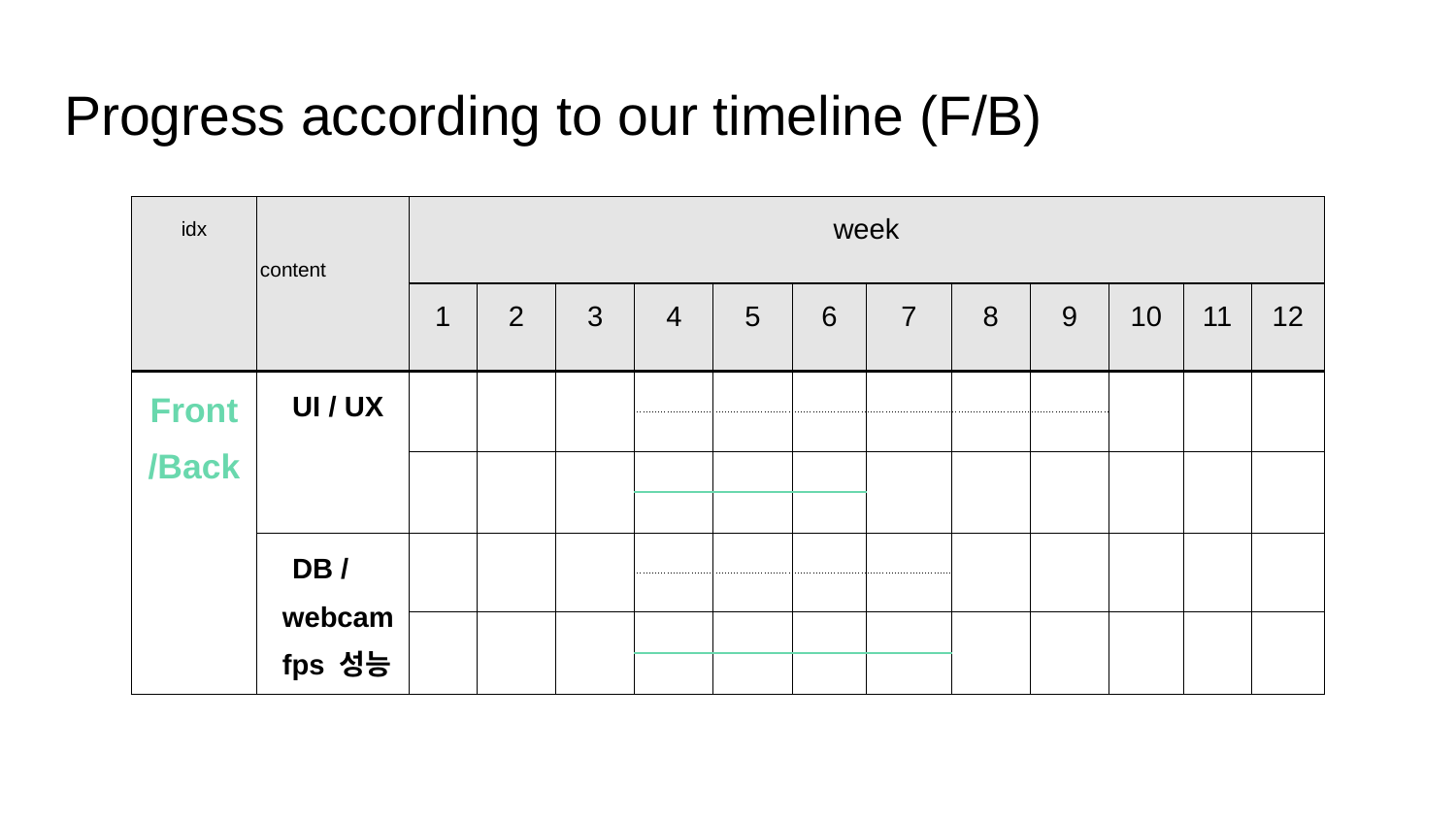

# Progress according to our timeline (F/B)
| idx | content | week |  |  |  |  |  |  |  |  |  |  |  |
| --- | --- | --- | --- | --- | --- | --- | --- | --- | --- | --- | --- | --- | --- |
|  |  | 1 | 2 | 3 | 4 | 5 | 6 | 7 | 8 | 9 | 10 | 11 | 12 |
| Front /Back | UI / UX |  |  |  |  |  |  |  |  |  |  |  |  |
|  |  |  |  |  |  |  |  |  |  |  |  |  |  |
|  |  |  |  |  |  |  |  |  |  |  |  |  |  |
|  |  |  |  |  |  |  |  |  |  |  |  |  |  |
|  | DB / webcam fps 성능 |  |  |  |  |  |  |  |  |  |  |  |  |
|  |  |  |  |  |  |  |  |  |  |  |  |  |  |
|  |  |  |  |  |  |  |  |  |  |  |  |  |  |
|  |  |  |  |  |  |  |  |  |  |  |  |  |  |